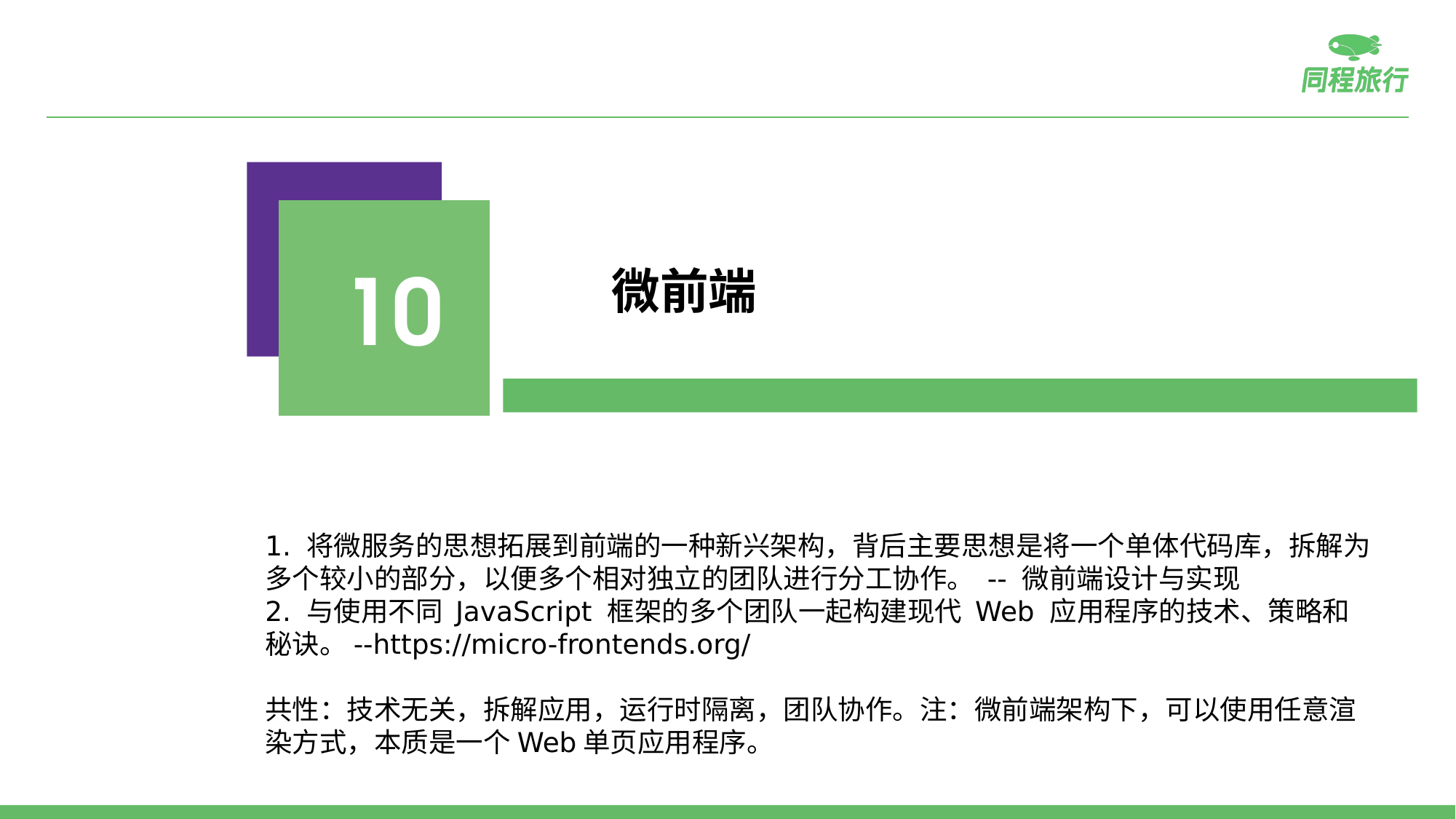

10
微前端

1. 将微服务的思想拓展到前端的一种新兴架构，背后主要思想是将一个单体代码库，拆解为多个较小的部分，以便多个相对独立的团队进行分工协作。 -- 微前端设计与实现
2. 与使用不同 JavaScript 框架的多个团队一起构建现代 Web 应用程序的技术、策略和秘诀。--https://micro-frontends.org/
共性：技术无关，拆解应用，运行时隔离，团队协作。注：微前端架构下，可以使用任意渲染方式，本质是一个Web单页应用程序。